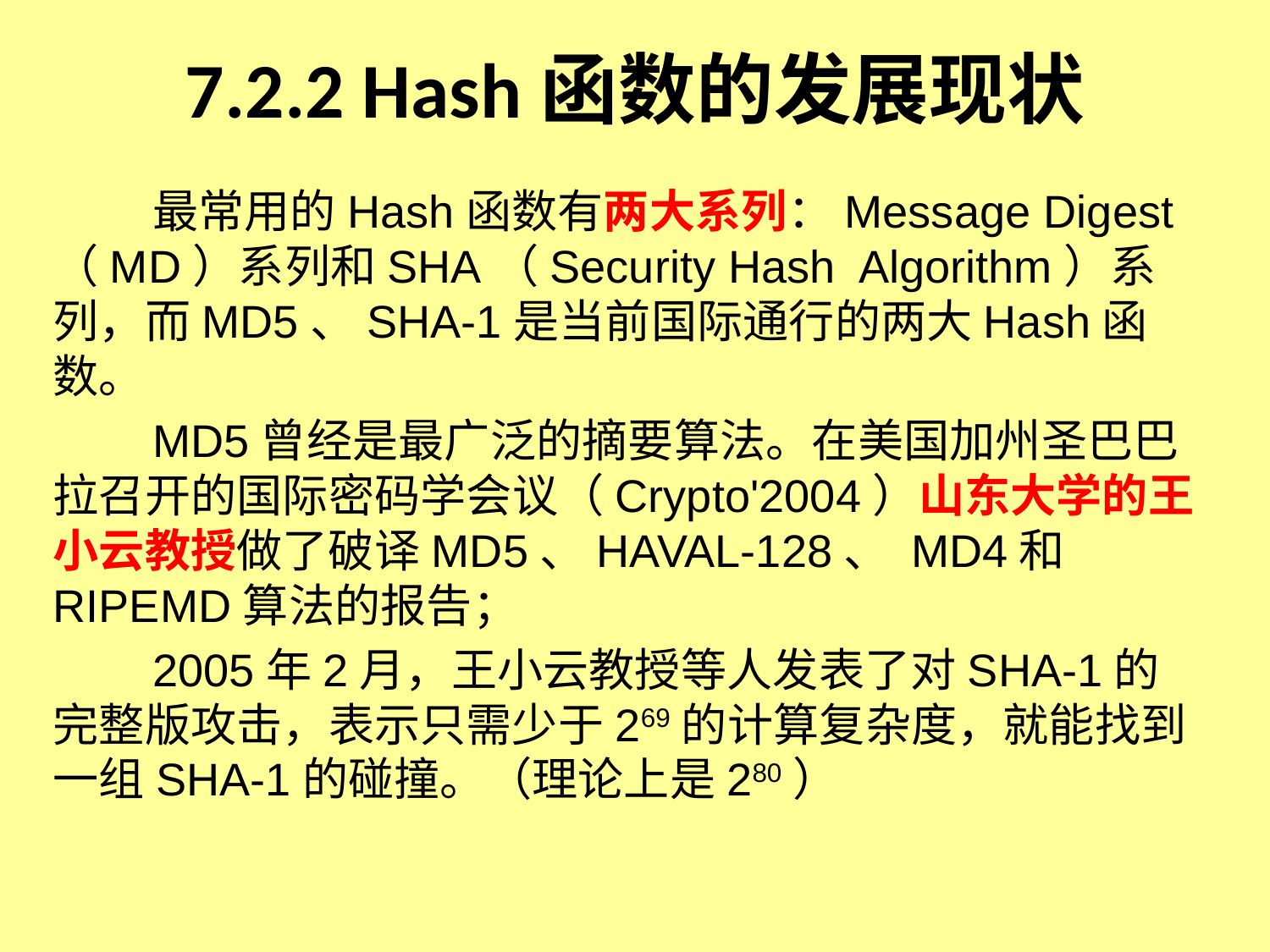

# 7.2.2 Hash函数的发展现状
最常用的Hash函数有两大系列：Message Digest （MD）系列和SHA（Security Hash  Algorithm）系列，而MD5、SHA-1是当前国际通行的两大Hash函数。
MD5曾经是最广泛的摘要算法。在美国加州圣巴巴拉召开的国际密码学会议（Crypto'2004）山东大学的王小云教授做了破译MD5、HAVAL-128、 MD4和RIPEMD算法的报告；
2005年2月，王小云教授等人发表了对SHA-1的完整版攻击，表示只需少于269的计算复杂度，就能找到一组SHA-1的碰撞。（理论上是280）